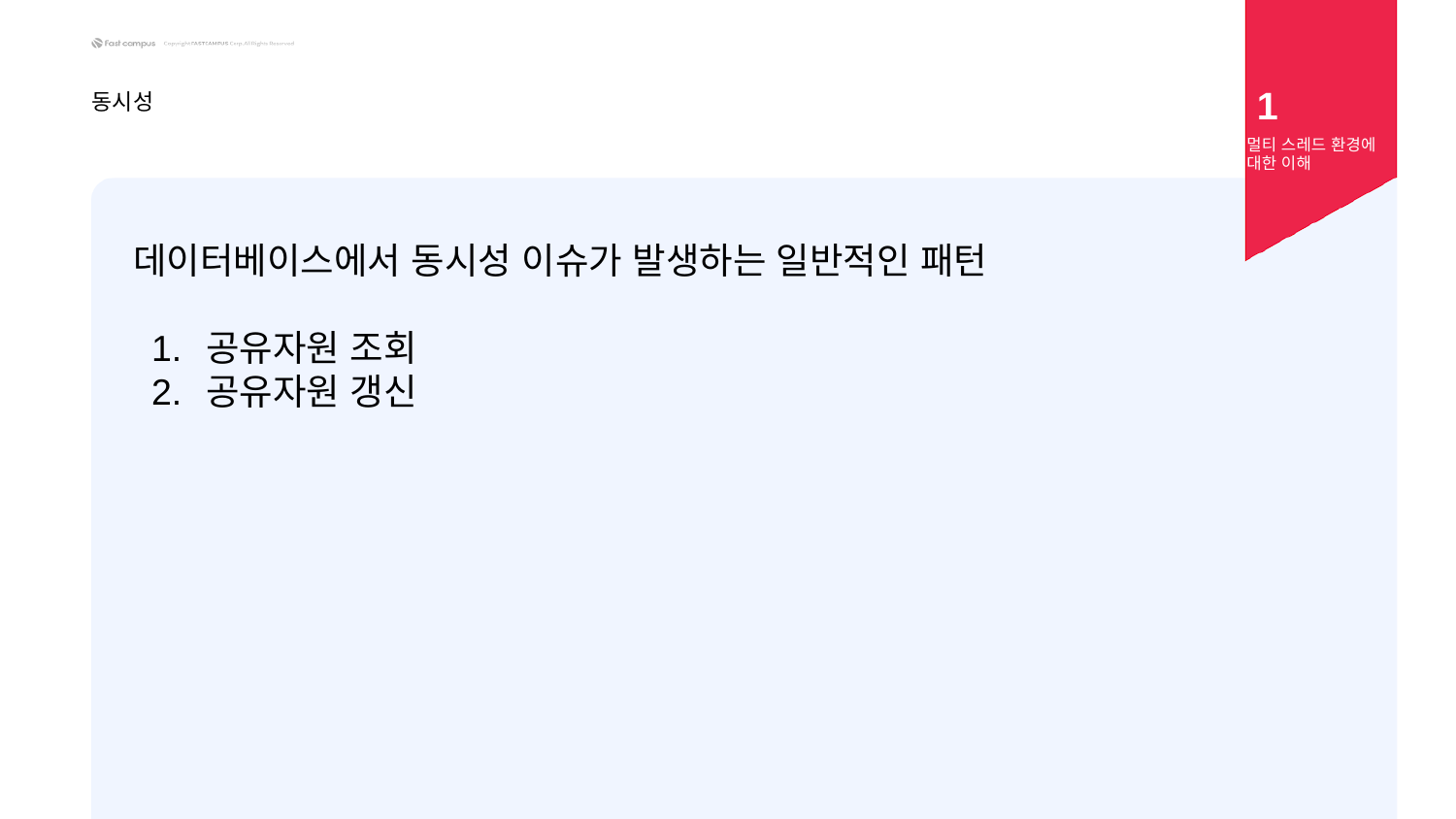

1
동시성
멀티 스레드 환경에 대한 이해
데이터베이스에서 동시성 이슈가 발생하는 일반적인 패턴

공유자원 조회
공유자원 갱신